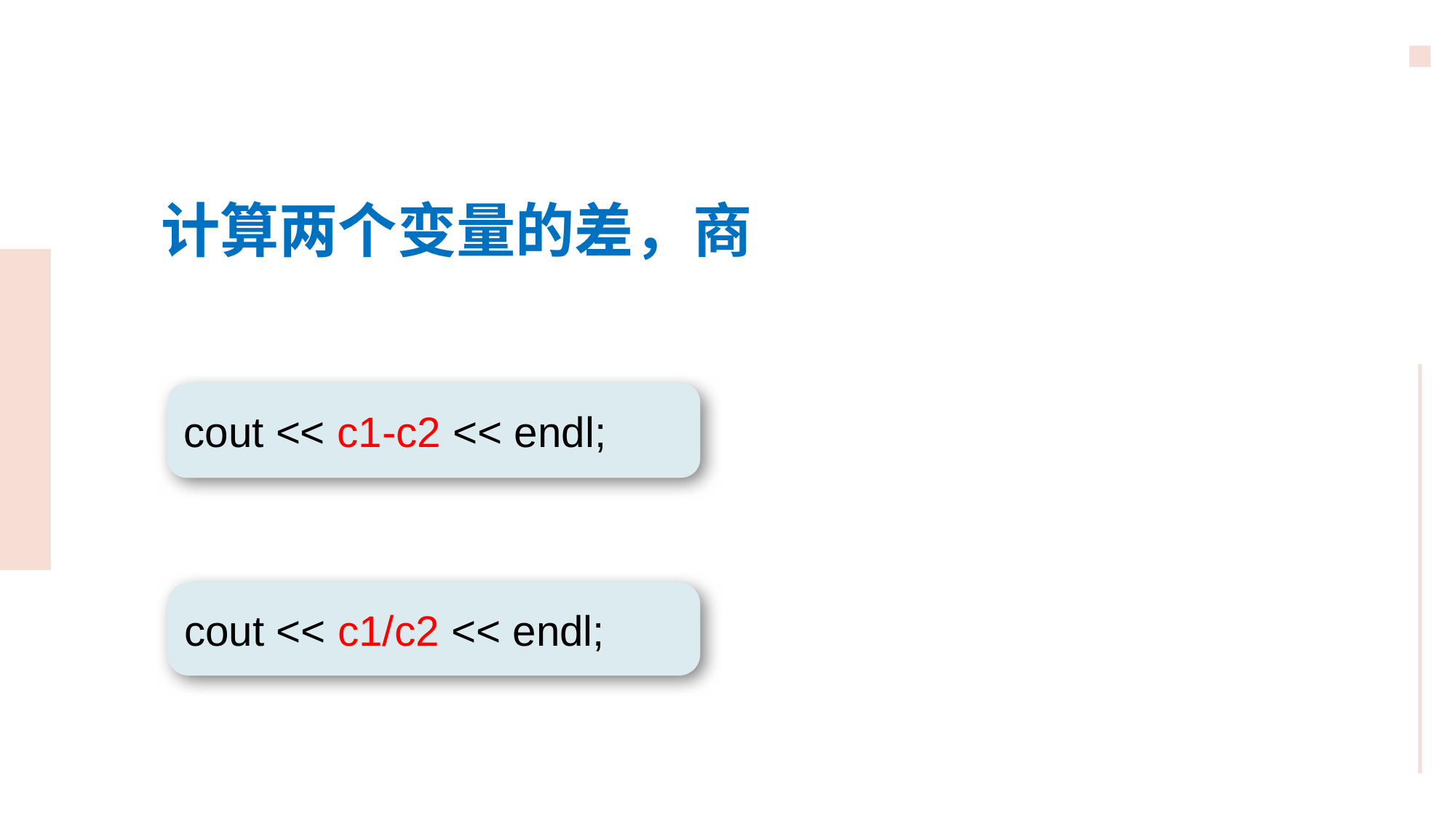

计算两个变量的差，商
cout << c1-c2 << endl;
cout << c1/c2 << endl;